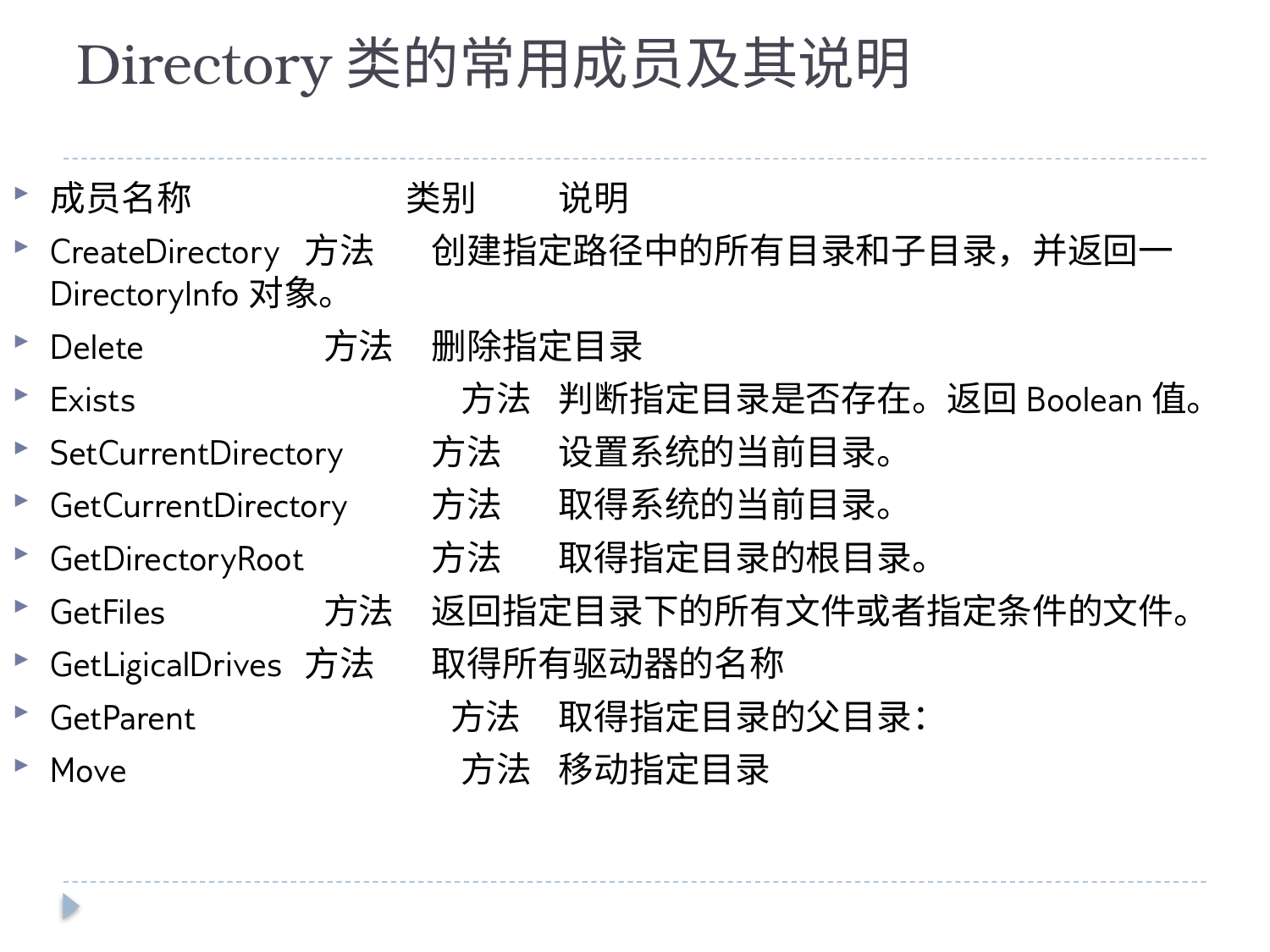

# Directory类的常用成员及其说明
成员名称	             类别	说明
CreateDirectory	方法	创建指定路径中的所有目录和子目录，并返回一DirectoryInfo对象。
Delete	             方法	删除指定目录
Exists	                          方法	判断指定目录是否存在。返回Boolean值。
SetCurrentDirectory	方法	设置系统的当前目录。
GetCurrentDirectory	方法	取得系统的当前目录。
GetDirectoryRoot	方法	取得指定目录的根目录。
GetFiles	             方法	返回指定目录下的所有文件或者指定条件的文件。
GetLigicalDrives	方法	取得所有驱动器的名称
GetParent	             方法	取得指定目录的父目录：
Move	                          方法	移动指定目录